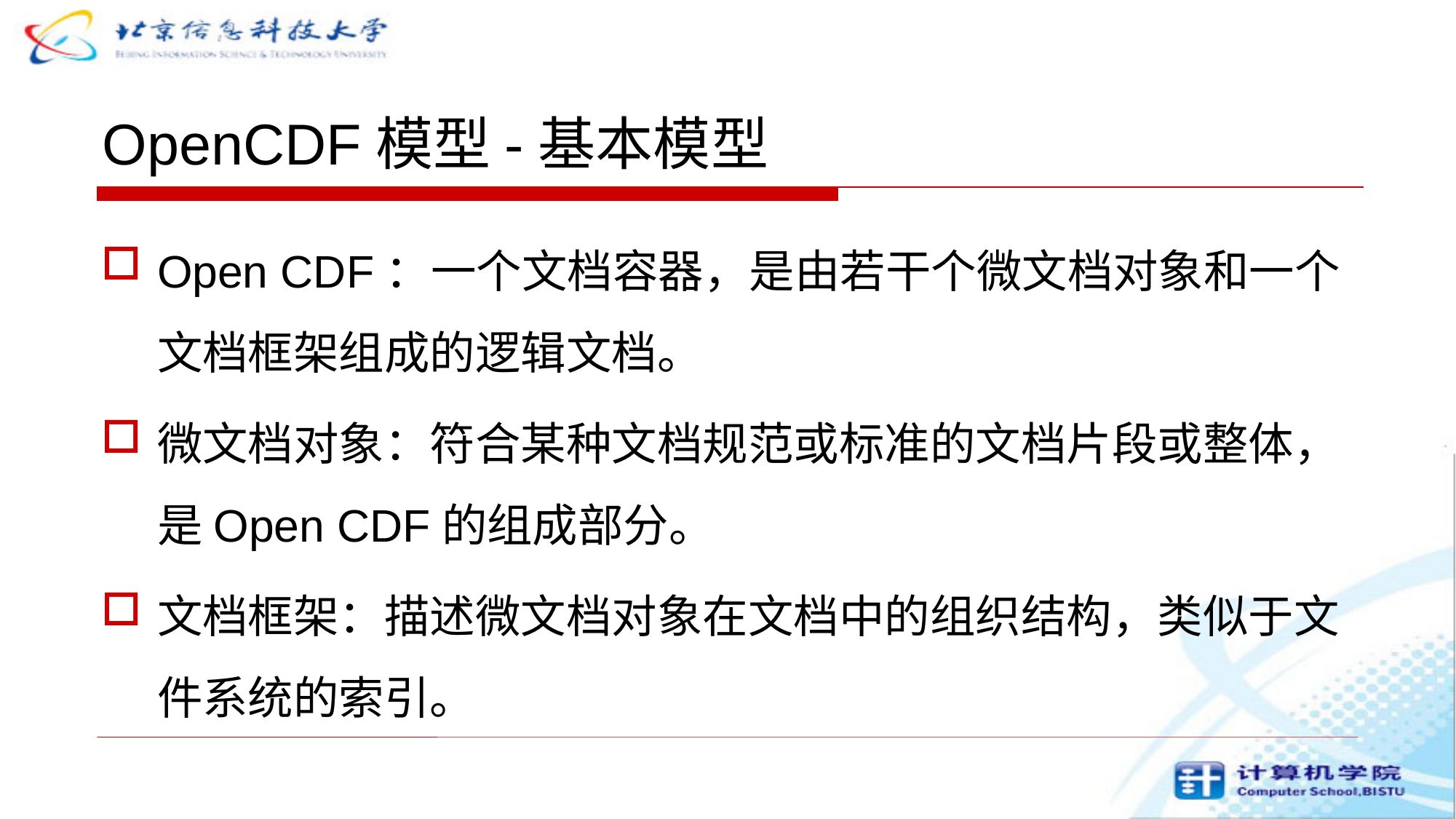

# OpenCDF模型-基本模型
Open CDF：一个文档容器，是由若干个微文档对象和一个文档框架组成的逻辑文档。
微文档对象：符合某种文档规范或标准的文档片段或整体， 是Open CDF的组成部分。
文档框架：描述微文档对象在文档中的组织结构，类似于文件系统的索引。